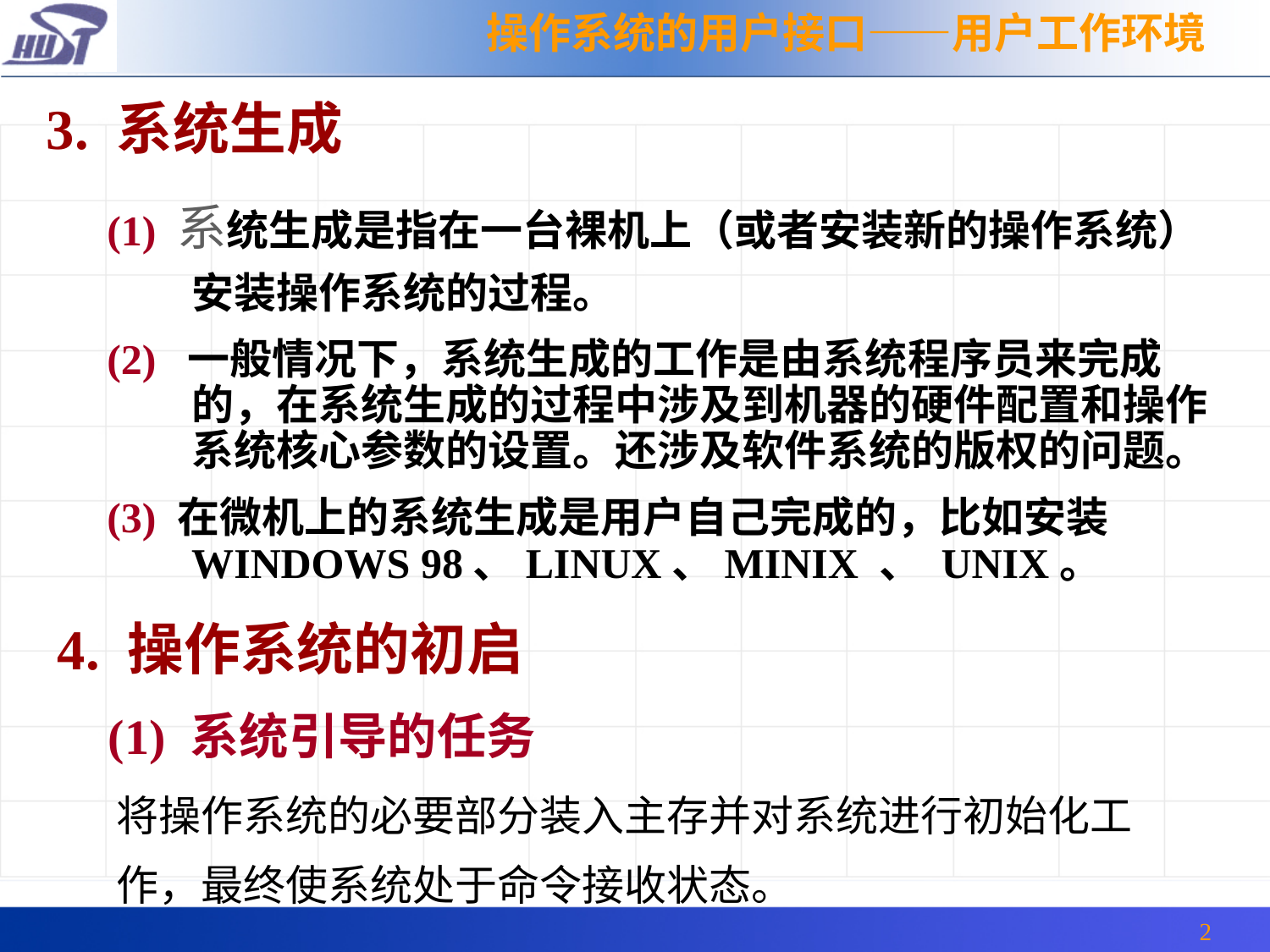

操作系统的用户接口——用户工作环境
3. 系统生成
(1) 系统生成是指在一台裸机上（或者安装新的操作系统）安装操作系统的过程。
(2)  一般情况下，系统生成的工作是由系统程序员来完成的，在系统生成的过程中涉及到机器的硬件配置和操作系统核心参数的设置。还涉及软件系统的版权的问题。
(3) 在微机上的系统生成是用户自己完成的，比如安装WINDOWS 98、LINUX、MINIX 、 UNIX。
4. 操作系统的初启
(1) 系统引导的任务
将操作系统的必要部分装入主存并对系统进行初始化工
作，最终使系统处于命令接收状态。
2